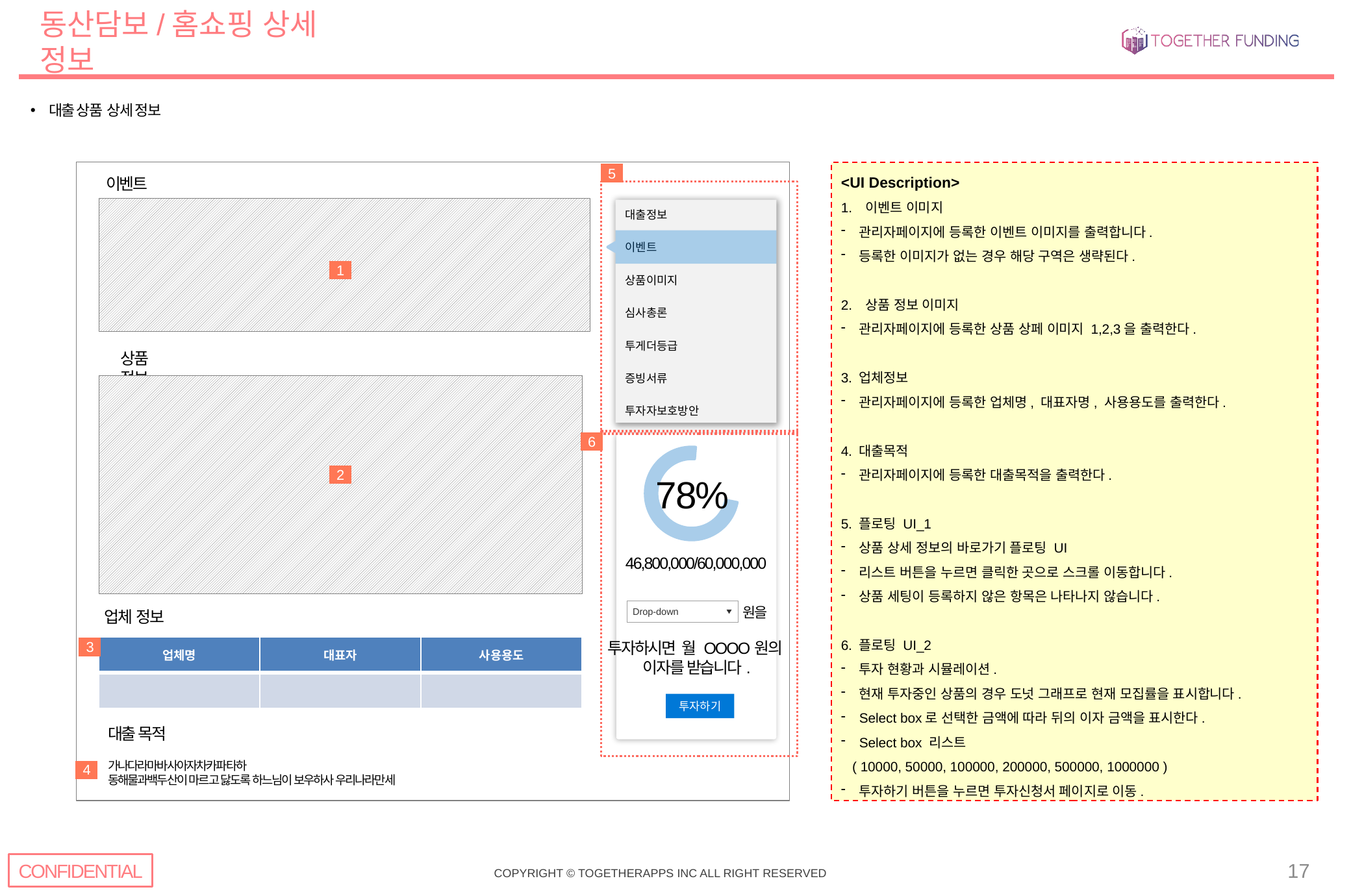

# 동산담보/홈쇼핑 상세 정보
대출 상품  상세 정보
5

<UI Description>
이벤트 이미지
관리자페이지에 등록한 이벤트 이미지를 출력합니다.
등록한 이미지가 없는 경우 해당 구역은 생략된다.

상품 정보 이미지
관리자페이지에 등록한 상품 상페 이미지 1,2,3을 출력한다.

3. 업체정보
관리자페이지에 등록한 업체명, 대표자명, 사용용도를 출력한다.

4. 대출목적
관리자페이지에 등록한 대출목적을 출력한다.

5. 플로팅 UI_1
상품 상세 정보의 바로가기 플로팅 UI
리스트 버튼을 누르면 클릭한 곳으로 스크롤 이동합니다.
상품 세팅이 등록하지 않은 항목은 나타나지 않습니다.

6. 플로팅 UI_2
투자 현황과 시뮬레이션.
현재 투자중인 상품의 경우 도넛 그래프로 현재 모집률을 표시합니다.
Select box로 선택한 금액에 따라 뒤의 이자 금액을 표시한다.
Select box 리스트
   ( 10000, 50000, 100000, 200000, 500000, 1000000 )
투자하기 버튼을 누르면 투자신청서 페이지로 이동.
이벤트

대출정보
이벤트
상품이미지
심사총론
투게더등급
증빙서류
투자자보호방안

1

상품 정보

6

2

78%
46,800,000/60,000,000
원을
Drop-down

업체 정보
투자하시면  월 OOOO원의
이자를 받습니다.
3

| 업체명 | 대표자 | 사용용도 |
| --- | --- | --- |
|  |  |  |
투자하기
대출 목적

가나다라마바사아자차카파타하
동해물과백두산이 마르고 닳도록 하느님이 보우하사 우리나라만세
4

17